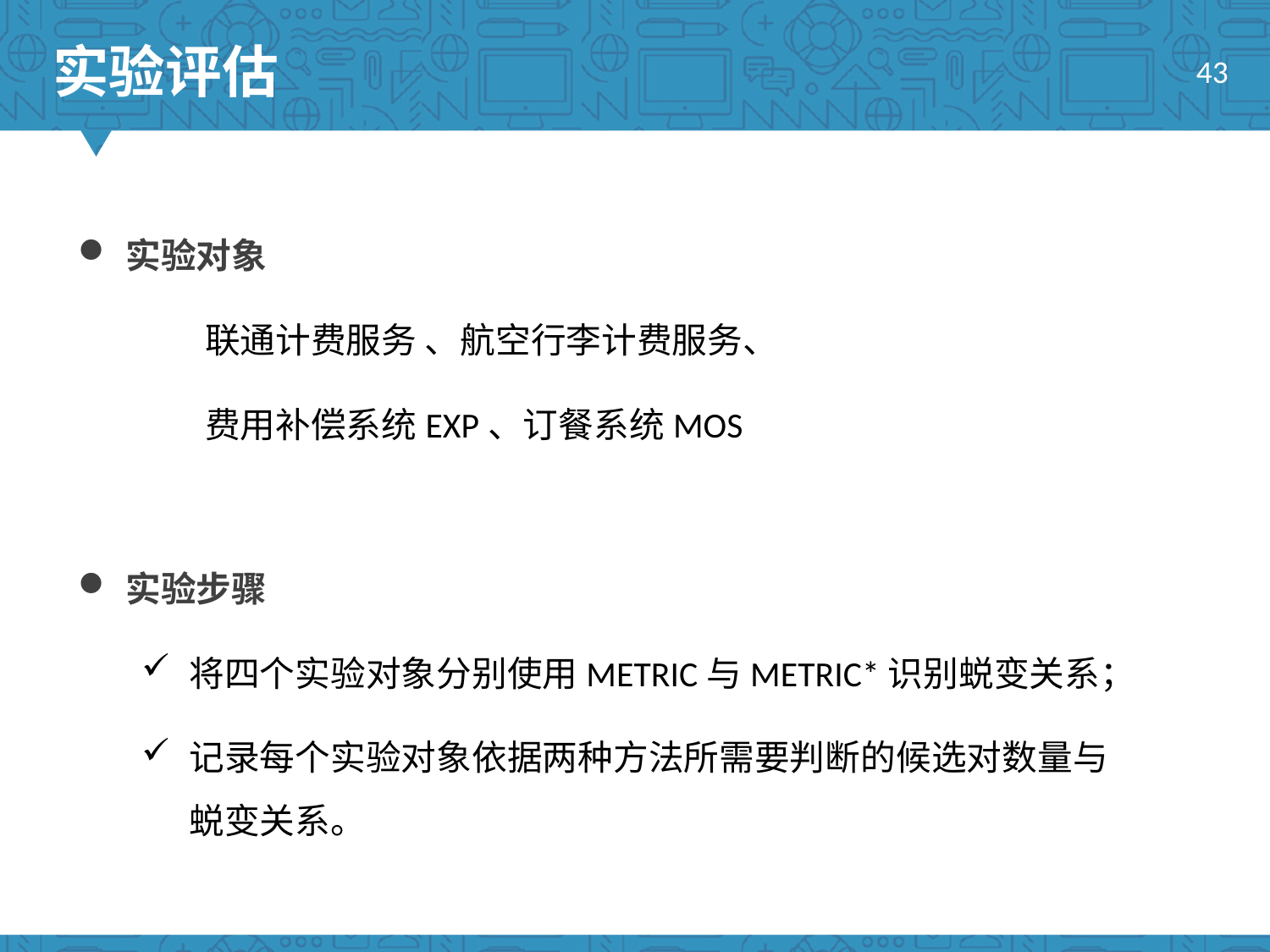

实验评估
43
实验对象
	联通计费服务 、航空行李计费服务、
	费用补偿系统EXP、订餐系统MOS

实验步骤
将四个实验对象分别使用METRIC与METRIC*识别蜕变关系；
记录每个实验对象依据两种方法所需要判断的候选对数量与蜕变关系。